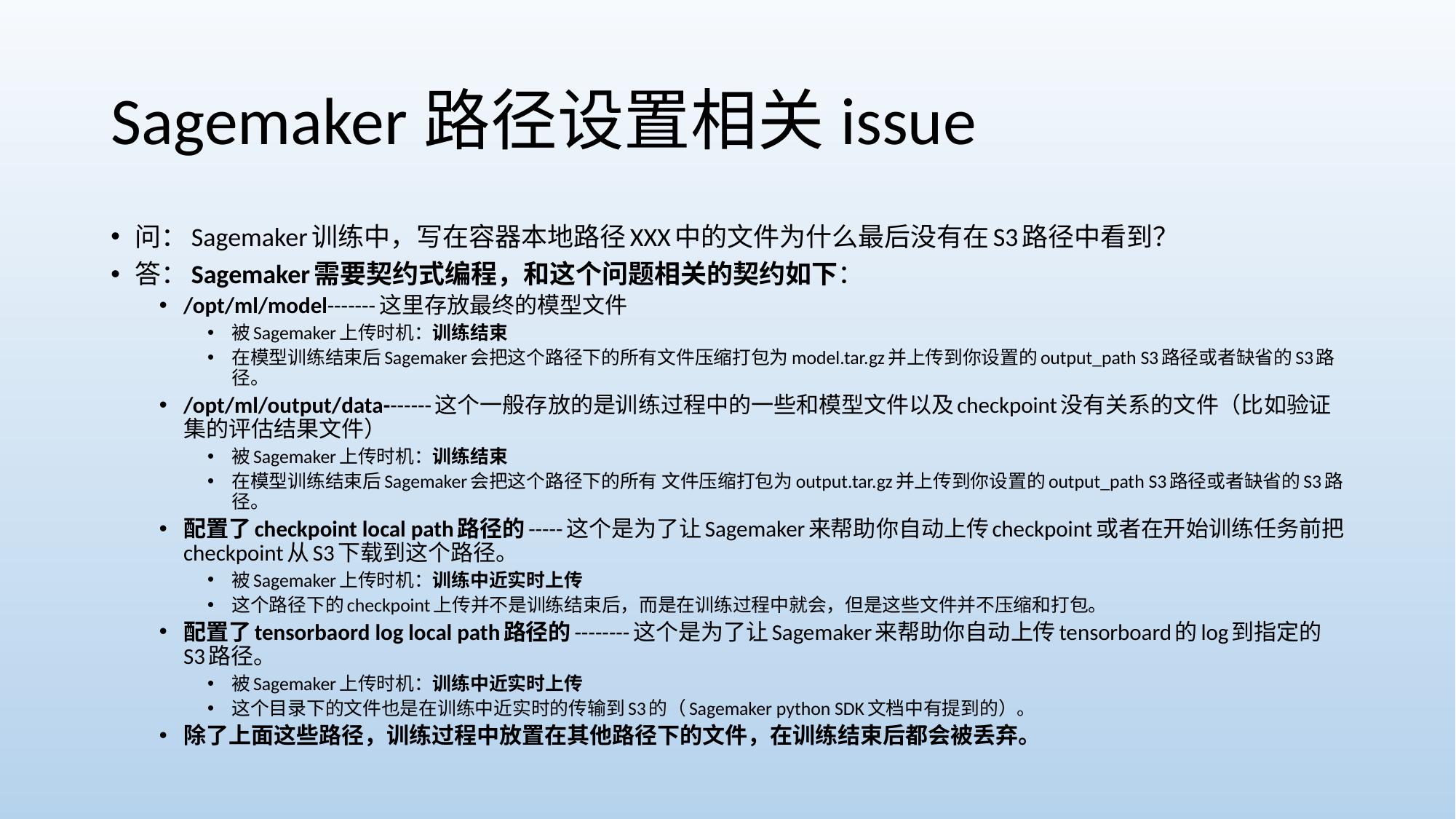

# Sagemaker路径设置相关issue
问：Sagemaker训练中，写在容器本地路径XXX中的文件为什么最后没有在S3路径中看到？
答：Sagemaker需要契约式编程，和这个问题相关的契约如下：
/opt/ml/model-------这里存放最终的模型文件
被Sagemaker上传时机：训练结束
在模型训练结束后Sagemaker会把这个路径下的所有文件压缩打包为model.tar.gz并上传到你设置的output_path S3路径或者缺省的S3路径。
/opt/ml/output/data-------这个一般存放的是训练过程中的一些和模型文件以及checkpoint没有关系的文件（比如验证集的评估结果文件）
被Sagemaker上传时机：训练结束
在模型训练结束后Sagemaker会把这个路径下的所有 文件压缩打包为output.tar.gz并上传到你设置的output_path S3路径或者缺省的S3路径。
配置了checkpoint local path路径的-----这个是为了让Sagemaker来帮助你自动上传checkpoint或者在开始训练任务前把checkpoint从S3下载到这个路径。
被Sagemaker上传时机：训练中近实时上传
这个路径下的checkpoint上传并不是训练结束后，而是在训练过程中就会，但是这些文件并不压缩和打包。
配置了tensorbaord log local path路径的--------这个是为了让Sagemaker来帮助你自动上传tensorboard的log到指定的S3路径。
被Sagemaker上传时机：训练中近实时上传
这个目录下的文件也是在训练中近实时的传输到S3的（Sagemaker python SDK文档中有提到的）。
除了上面这些路径，训练过程中放置在其他路径下的文件，在训练结束后都会被丢弃。